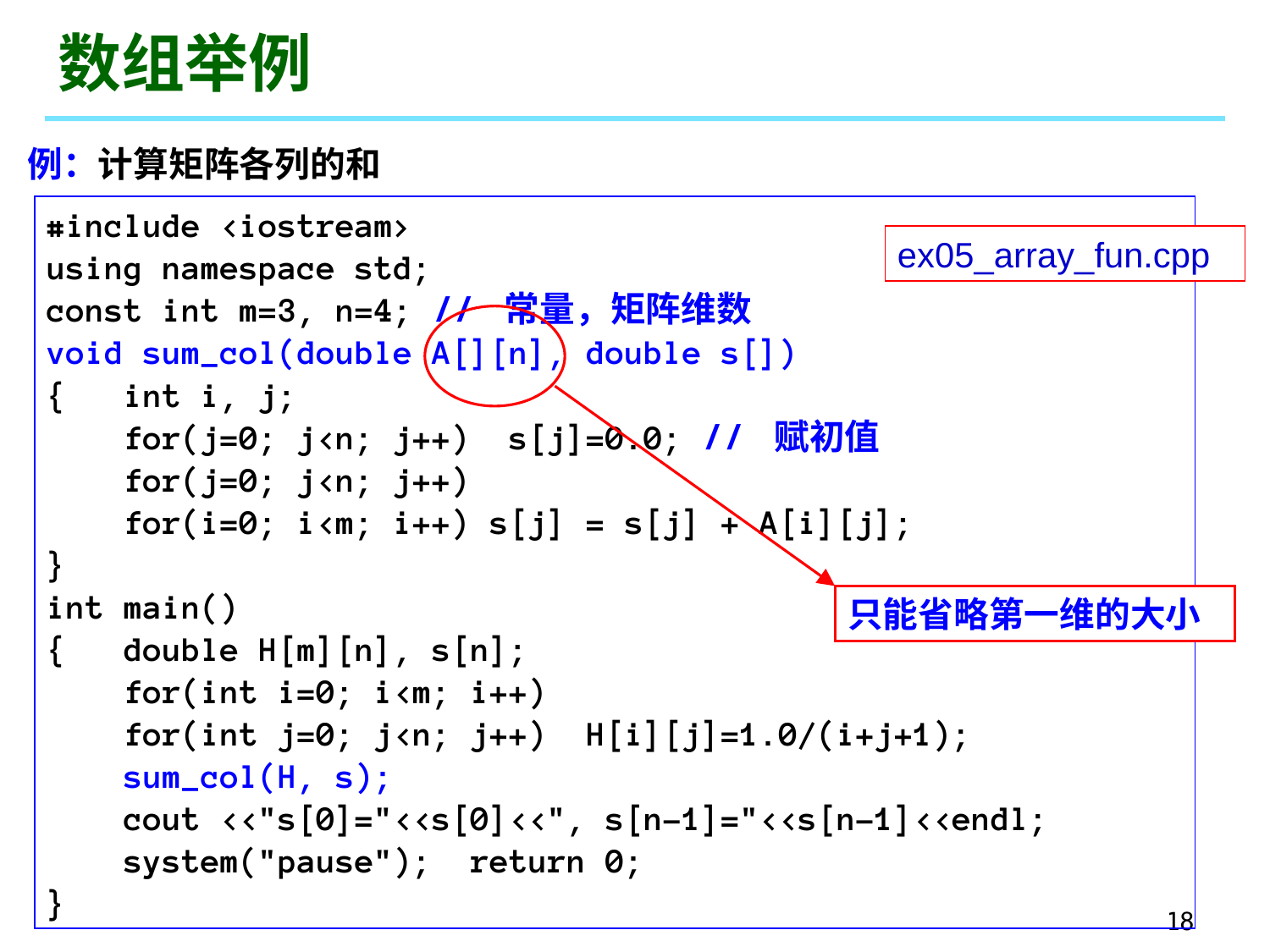

# 数组举例
例：计算矩阵各列的和
#include <iostream>
using namespace std;
const int m=3, n=4; // 常量，矩阵维数
void sum_col(double A[][n], double s[])
{   int i, j;
    for(j=0; j<n; j++)  s[j]=0.0; // 赋初值
    for(j=0; j<n; j++)
    for(i=0; i<m; i++) s[j] = s[j] + A[i][j];
}
int main()
{   double H[m][n], s[n];
    for(int i=0; i<m; i++)
    for(int j=0; j<n; j++)  H[i][j]=1.0/(i+j+1);
    sum_col(H, s);
    cout <<"s[0]="<<s[0]<<", s[n-1]="<<s[n-1]<<endl;
    system("pause");  return 0;
}
ex05_array_fun.cpp

只能省略第一维的大小
18